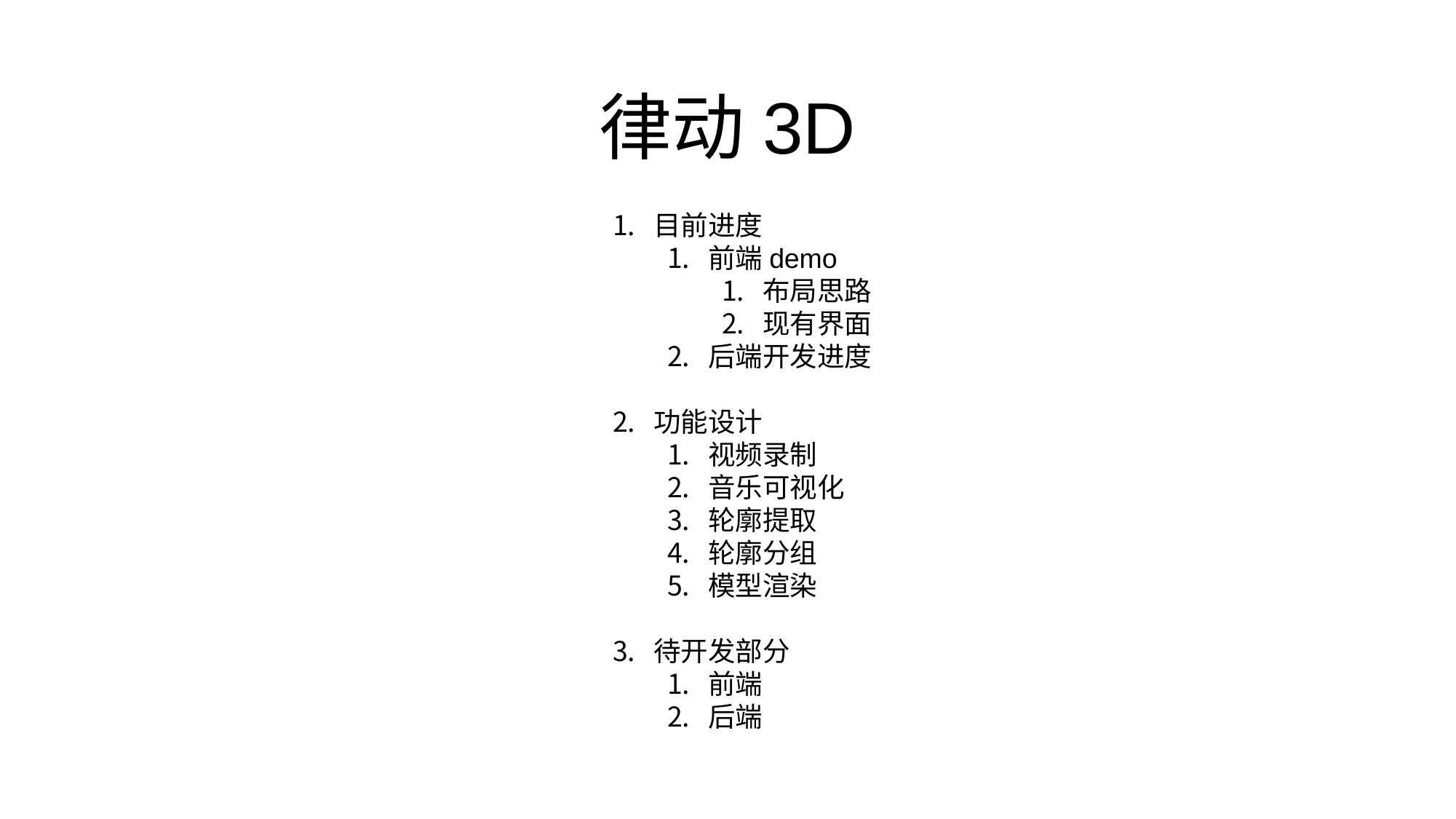

律动3D
目前进度
前端demo
布局思路
现有界面
后端开发进度

功能设计
视频录制
音乐可视化
轮廓提取
轮廓分组
模型渲染

待开发部分
前端
后端